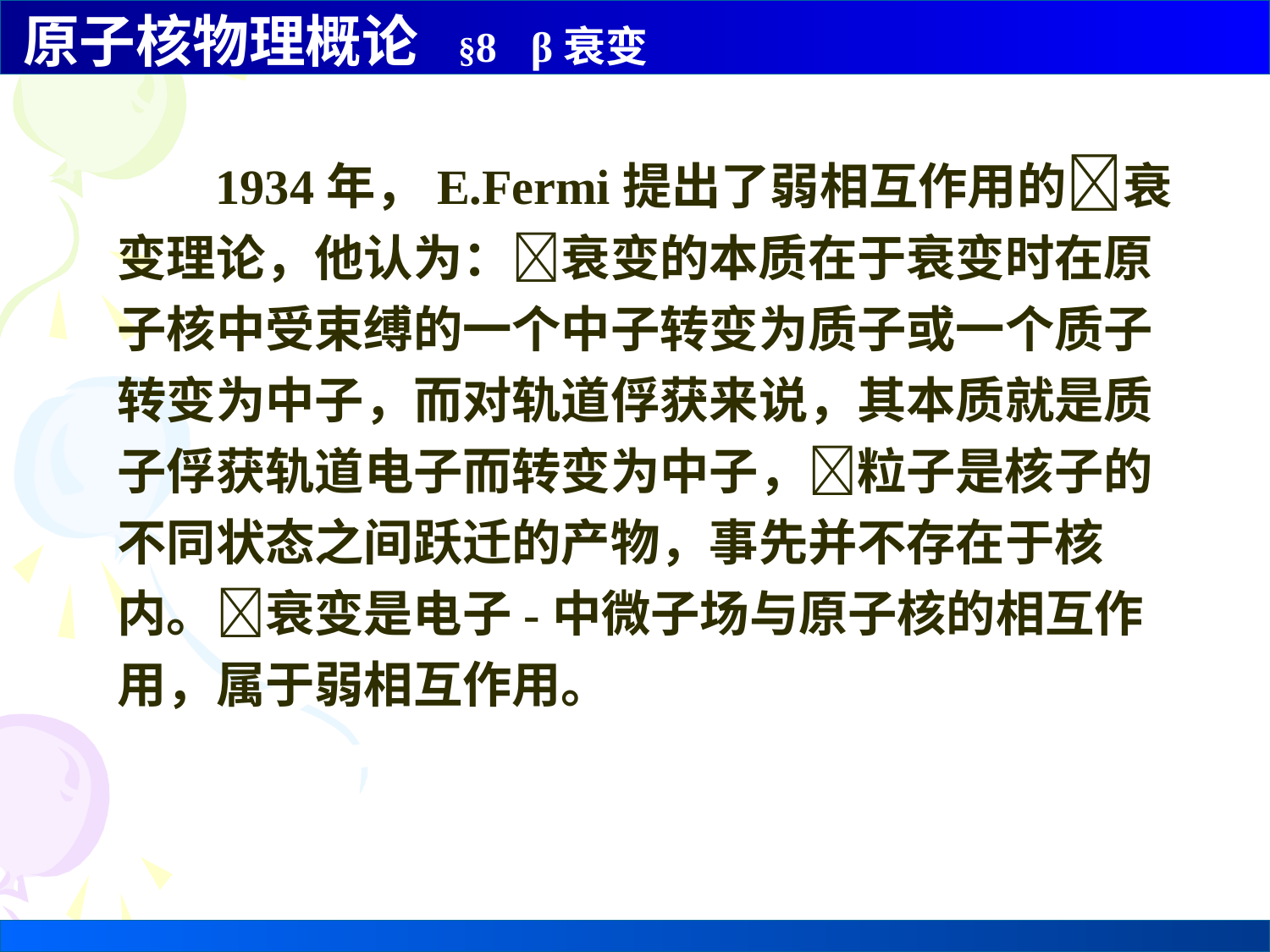

1934年，E.Fermi提出了弱相互作用的β衰变理论，他认为：β衰变的本质在于衰变时在原子核中受束缚的一个中子转变为质子或一个质子转变为中子，而对轨道俘获来说，其本质就是质子俘获轨道电子而转变为中子，β粒子是核子的不同状态之间跃迁的产物，事先并不存在于核内。β衰变是电子-中微子场与原子核的相互作用，属于弱相互作用。